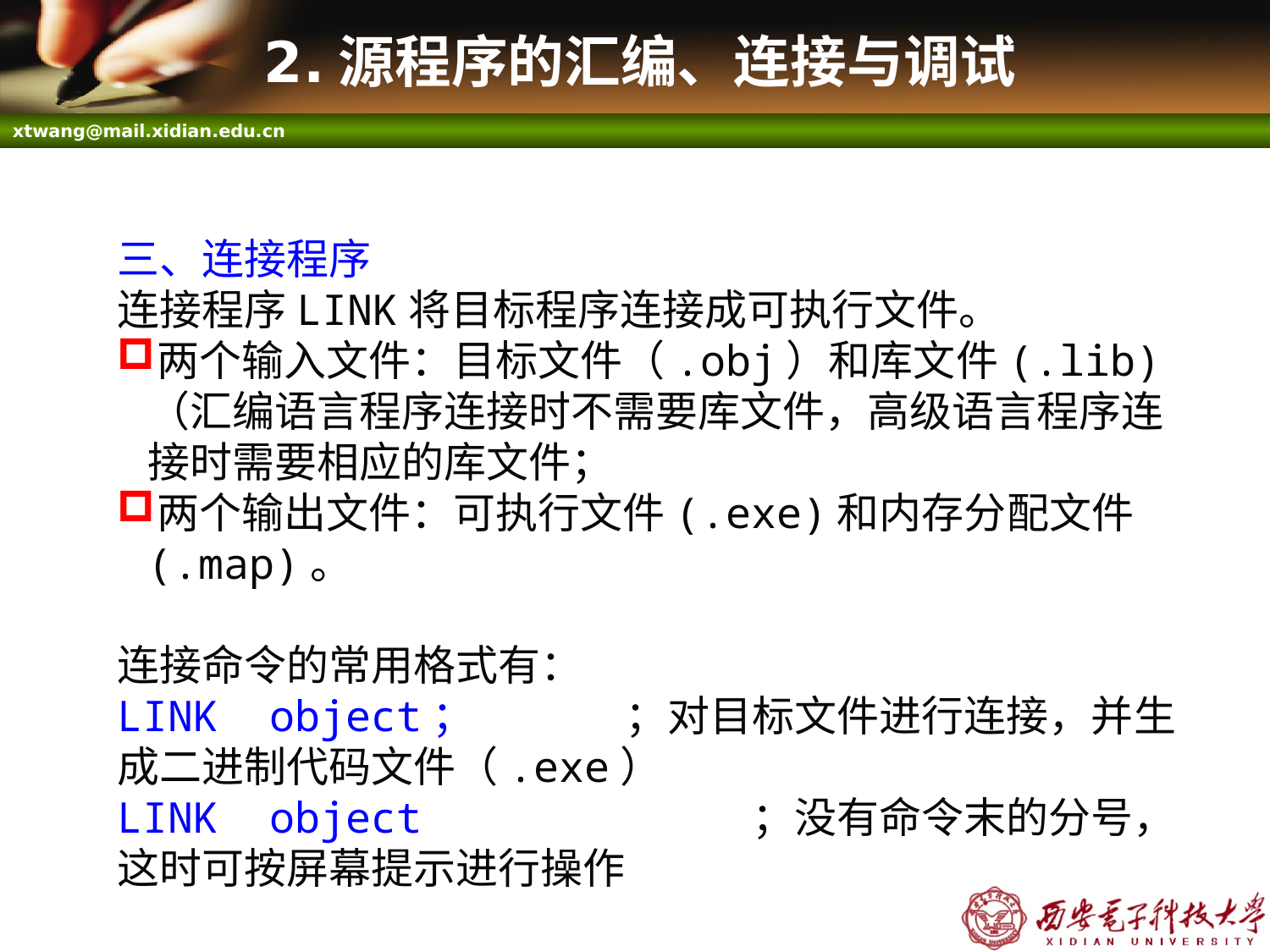

# 2.源程序的汇编、连接与调试
三、连接程序
连接程序LINK将目标程序连接成可执行文件。
两个输入文件：目标文件（.obj）和库文件(.lib)（汇编语言程序连接时不需要库文件，高级语言程序连接时需要相应的库文件；
两个输出文件：可执行文件(.exe)和内存分配文件(.map)。

连接命令的常用格式有：
LINK  object；		；对目标文件进行连接，并生成二进制代码文件（.exe）
LINK  object			；没有命令末的分号，这时可按屏幕提示进行操作